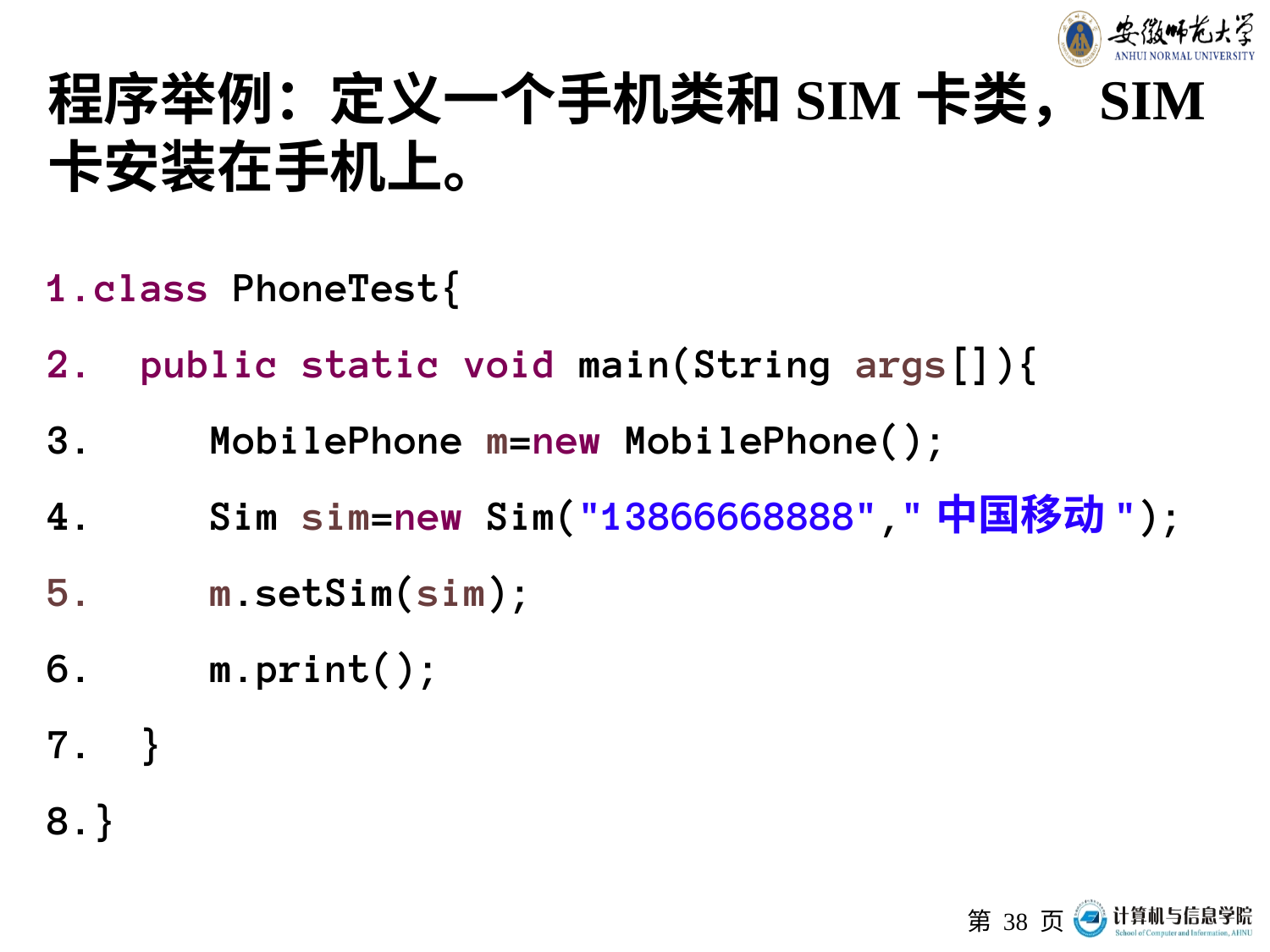

# 程序举例：定义一个手机类和SIM卡类，SIM卡安装在手机上。
class PhoneTest{
  public static void main(String args[]){
     MobilePhone m=new MobilePhone();
     Sim sim=new Sim("13866668888","中国移动");
     m.setSim(sim);
     m.print();
  }
}
第 38 页